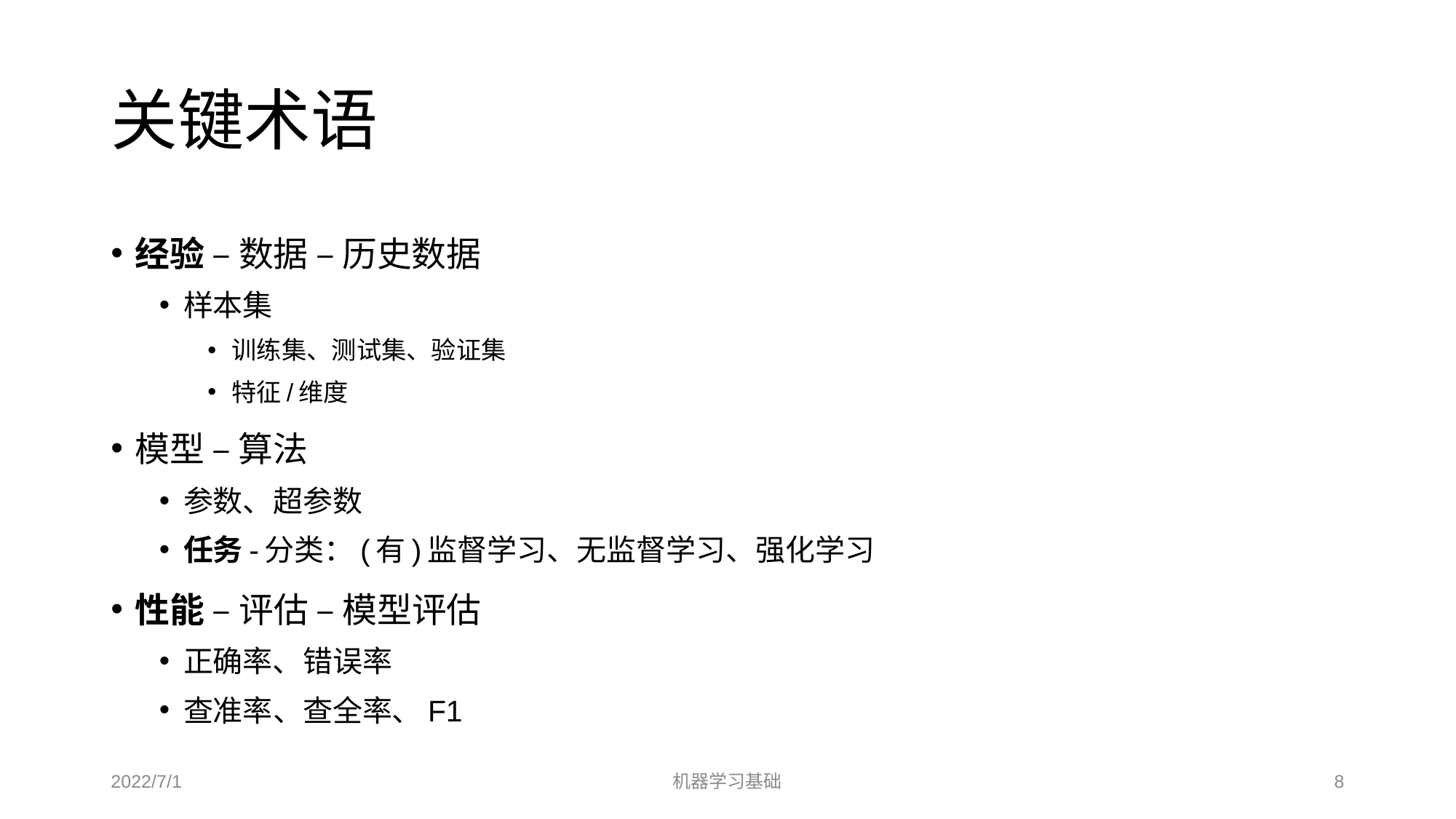

# 关键术语
经验 – 数据 – 历史数据
样本集
训练集、测试集、验证集
特征/维度
模型 – 算法
参数、超参数
任务-分类：(有)监督学习、无监督学习、强化学习
性能 – 评估 – 模型评估
正确率、错误率
查准率、查全率、F1

2022/7/1
机器学习基础
8